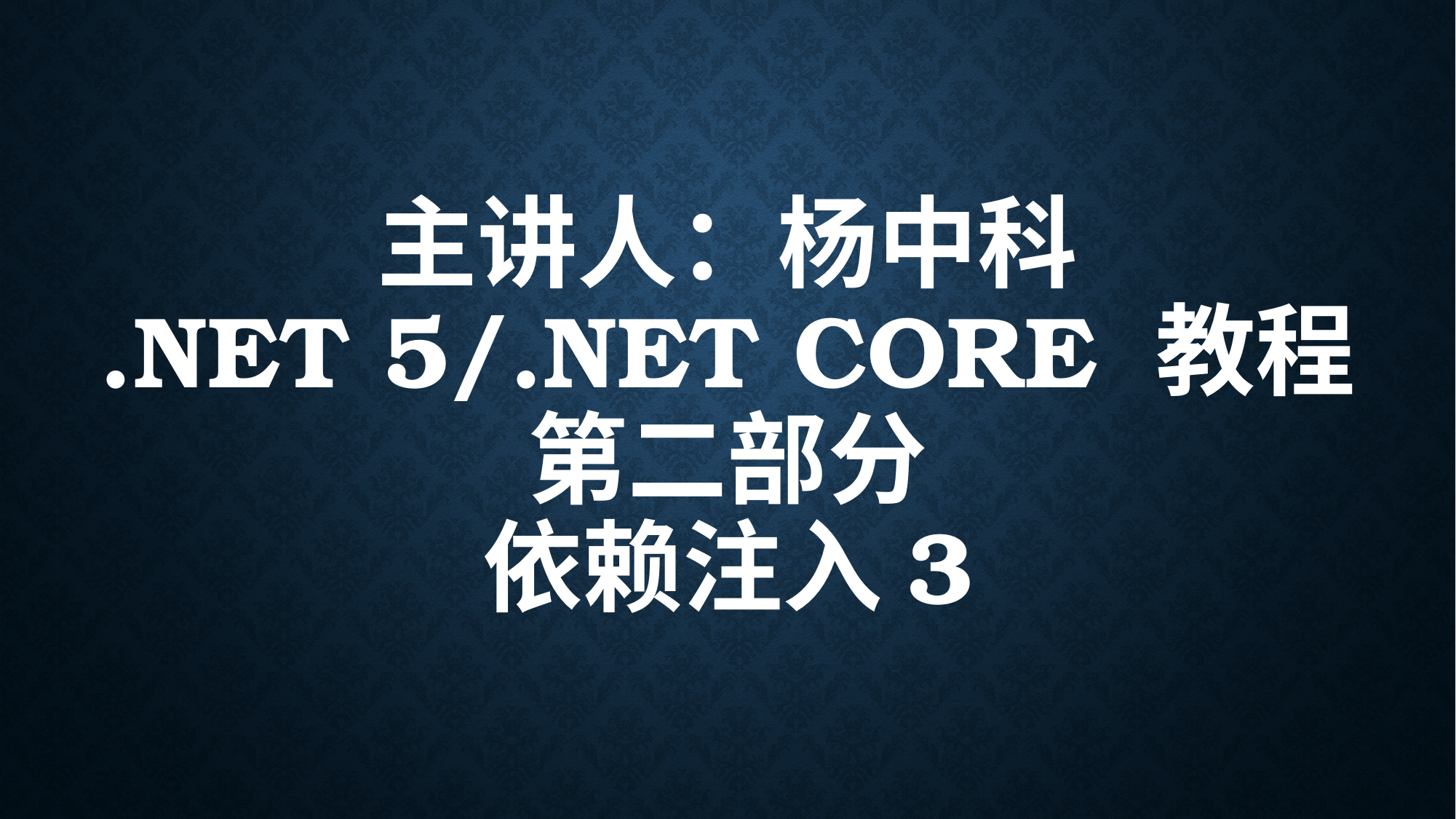

# 主讲人：杨中科 .NET 5/.NET Core 教程 第二部分 依赖注入3